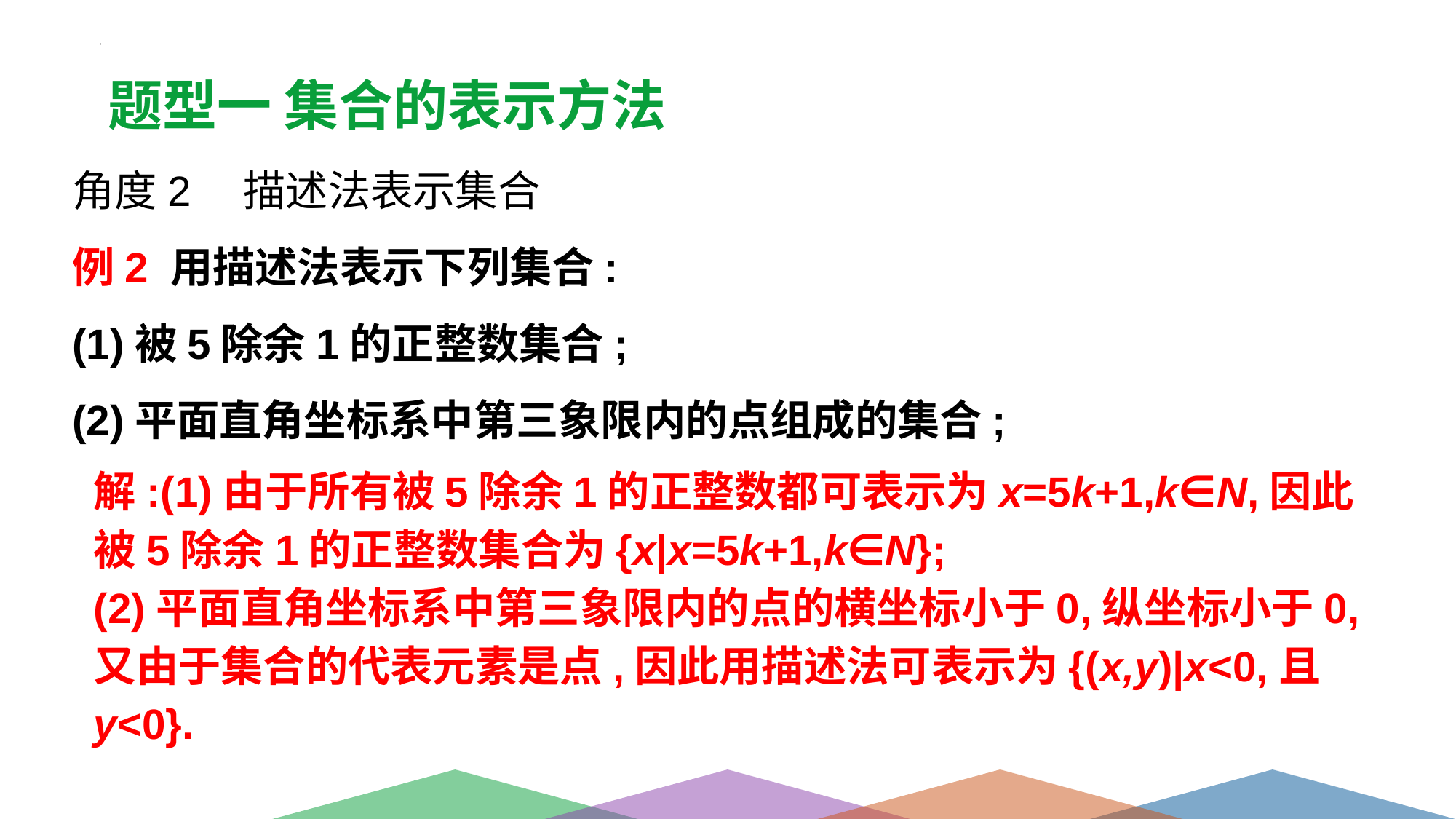

题型一 集合的表示方法
角度2　描述法表示集合
例2 用描述法表示下列集合:
(1)被5除余1的正整数集合;
(2)平面直角坐标系中第三象限内的点组成的集合;

解:(1)由于所有被5除余1的正整数都可表示为x=5k+1,k∈N,因此被5除余1的正整数集合为{x|x=5k+1,k∈N};
(2)平面直角坐标系中第三象限内的点的横坐标小于0,纵坐标小于0,又由于集合的代表元素是点,因此用描述法可表示为{(x,y)|x<0,且y<0}.